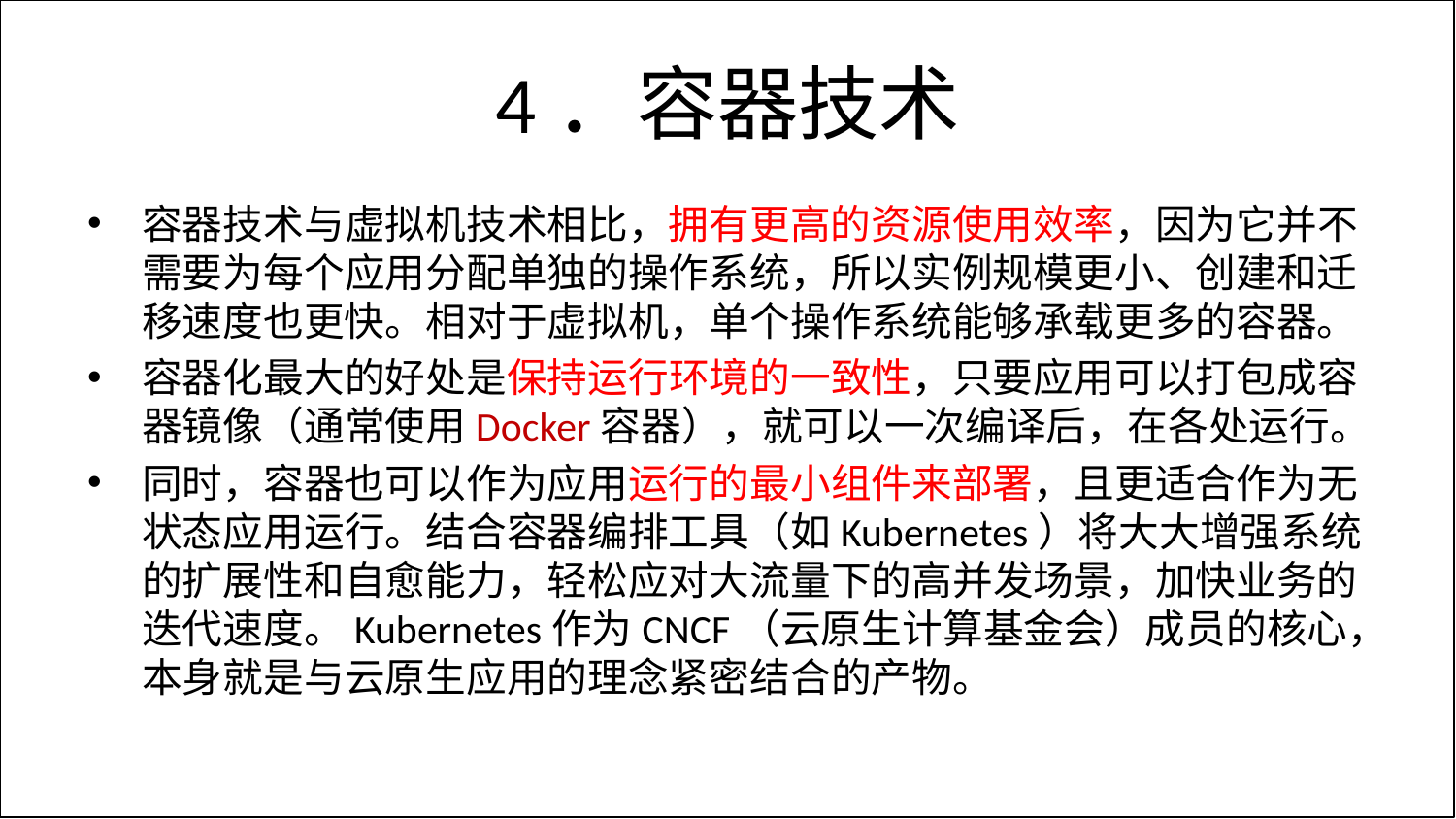

# 4．容器技术
容器技术与虚拟机技术相比，拥有更高的资源使用效率，因为它并不需要为每个应用分配单独的操作系统，所以实例规模更小、创建和迁移速度也更快。相对于虚拟机，单个操作系统能够承载更多的容器。
容器化最大的好处是保持运行环境的一致性，只要应用可以打包成容器镜像（通常使用Docker容器），就可以一次编译后，在各处运行。
同时，容器也可以作为应用运行的最小组件来部署，且更适合作为无状态应用运行。结合容器编排工具（如Kubernetes）将大大增强系统的扩展性和自愈能力，轻松应对大流量下的高并发场景，加快业务的迭代速度。Kubernetes作为CNCF（云原生计算基金会）成员的核心，本身就是与云原生应用的理念紧密结合的产物。